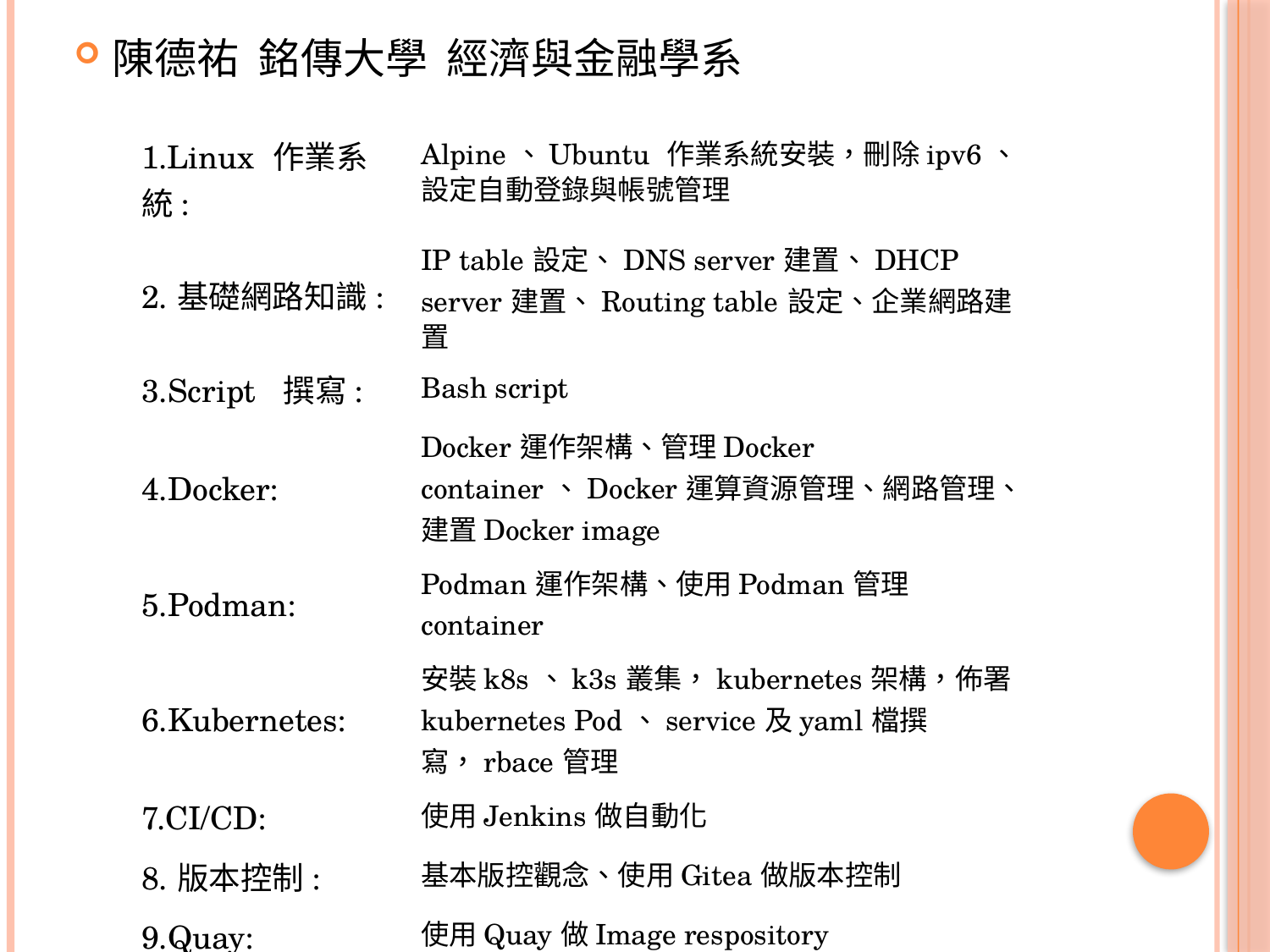

陳德祐  銘傳大學  經濟與金融學系

| 1.Linux 作業系統: | Alpine、Ubuntu 作業系統安裝，刪除ipv6、設定自動登錄與帳號管理 |
| --- | --- |
| 2.基礎網路知識: | IP table設定、DNS server建置、DHCP server建置、Routing table設定、企業網路建置 |
| 3.Script 撰寫: | Bash script |
| 4.Docker: | Docker運作架構、管理Docker container、Docker運算資源管理、網路管理、建置Docker image |
| 5.Podman: | Podman運作架構、使用Podman管理container |
| 6.Kubernetes: | 安裝k8s、k3s叢集，kubernetes架構，佈署kubernetes Pod、service及yaml檔撰寫，rbace管理 |
| 7.CI/CD: | 使用Jenkins做自動化 |
| 8.版本控制: | 基本版控觀念、使用Gitea做版本控制 |
| 9.Quay: | 使用Quay做Image respository |
| 10.資料庫: | SQLite與Mariadb安裝、資料庫語法 |
| 11.資料分析: | 使用Hadoop做資料分析、了解hadoop架構 |